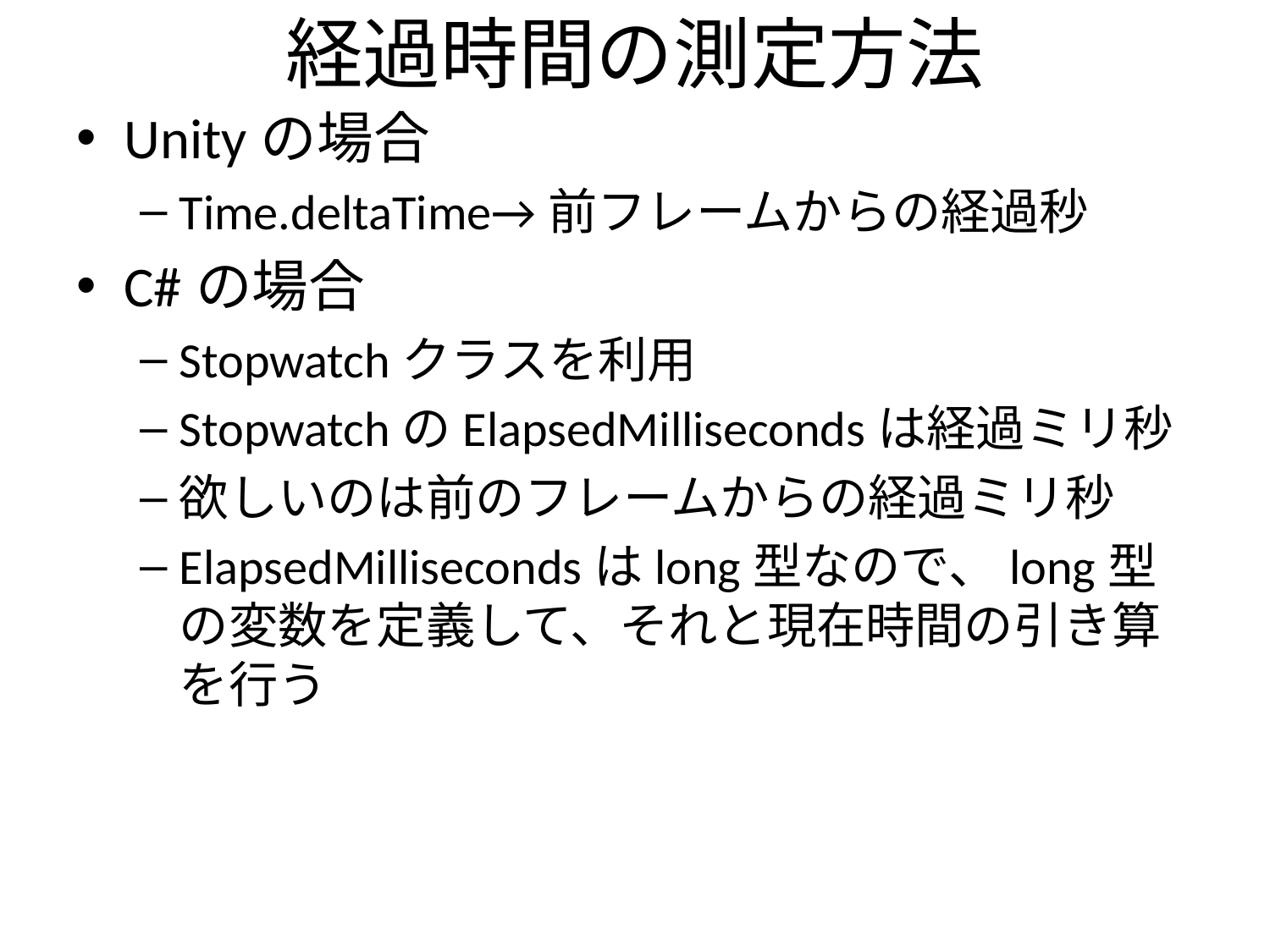

# 経過時間の測定方法
Unityの場合
Time.deltaTime→前フレームからの経過秒
C#の場合
Stopwatchクラスを利用
StopwatchのElapsedMillisecondsは経過ミリ秒
欲しいのは前のフレームからの経過ミリ秒
ElapsedMillisecondsはlong型なので、long型の変数を定義して、それと現在時間の引き算を行う